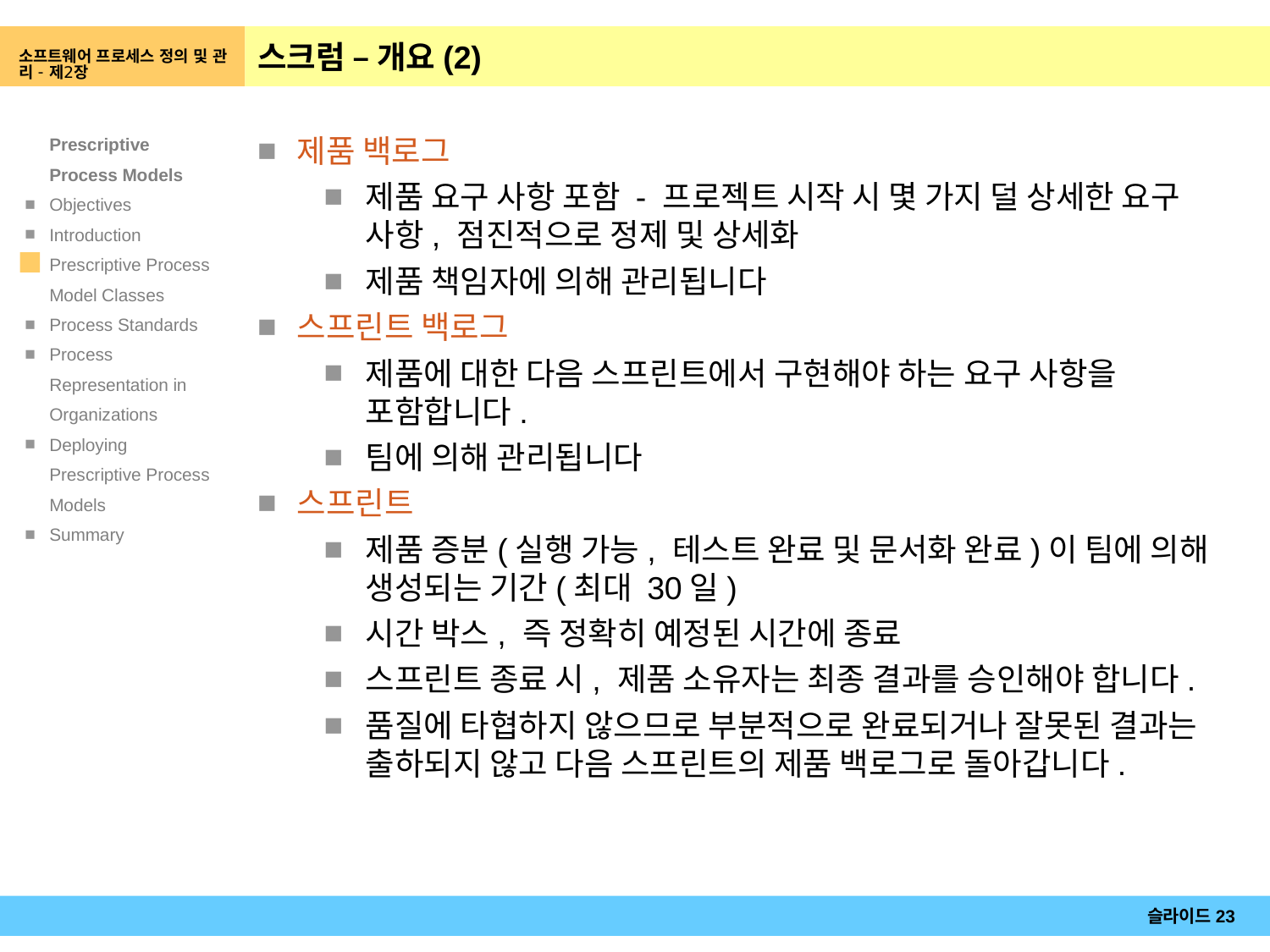

소프트웨어 프로세스 정의 및 관리 - 제2장
# 스크럼 – 개요(2)
제품 백로그
제품 요구 사항 포함 - 프로젝트 시작 시 몇 가지 덜 상세한 요구 사항, 점진적으로 정제 및 상세화
제품 책임자에 의해 관리됩니다
스프린트 백로그
제품에 대한 다음 스프린트에서 구현해야 하는 요구 사항을 포함합니다.
팀에 의해 관리됩니다
스프린트
제품 증분(실행 가능, 테스트 완료 및 문서화 완료)이 팀에 의해 생성되는 기간(최대 30일)
시간 박스, 즉 정확히 예정된 시간에 종료
스프린트 종료 시, 제품 소유자는 최종 결과를 승인해야 합니다.
품질에 타협하지 않으므로 부분적으로 완료되거나 잘못된 결과는 출하되지 않고 다음 스프린트의 제품 백로그로 돌아갑니다.

슬라이드23